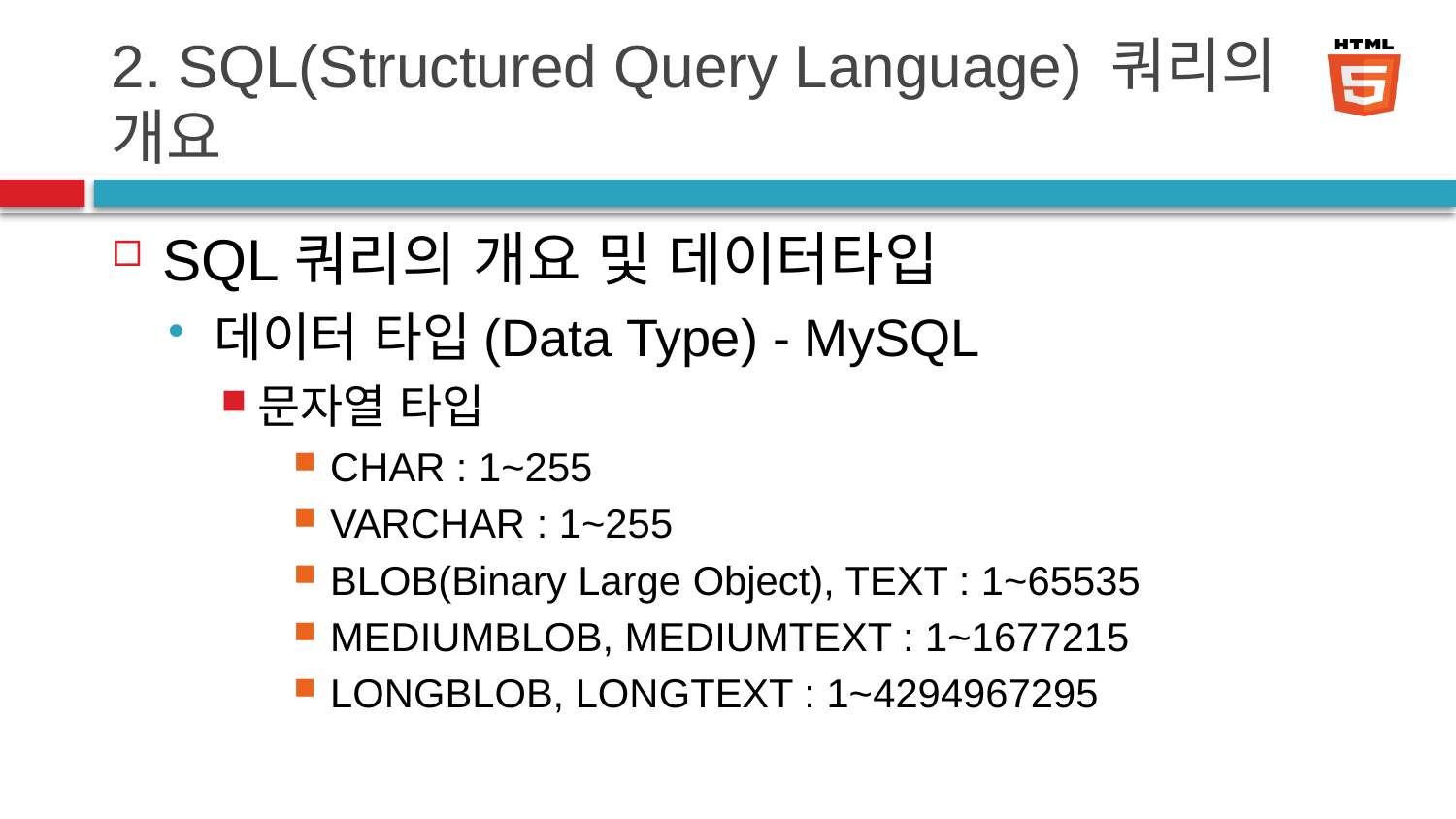

# 2. SQL(Structured Query Language) 쿼리의 개요
SQL쿼리의 개요 및 데이터타입
데이터 타입(Data Type) - MySQL
문자열 타입
CHAR : 1~255
VARCHAR : 1~255
BLOB(Binary Large Object), TEXT : 1~65535
MEDIUMBLOB, MEDIUMTEXT : 1~1677215
LONGBLOB, LONGTEXT : 1~4294967295